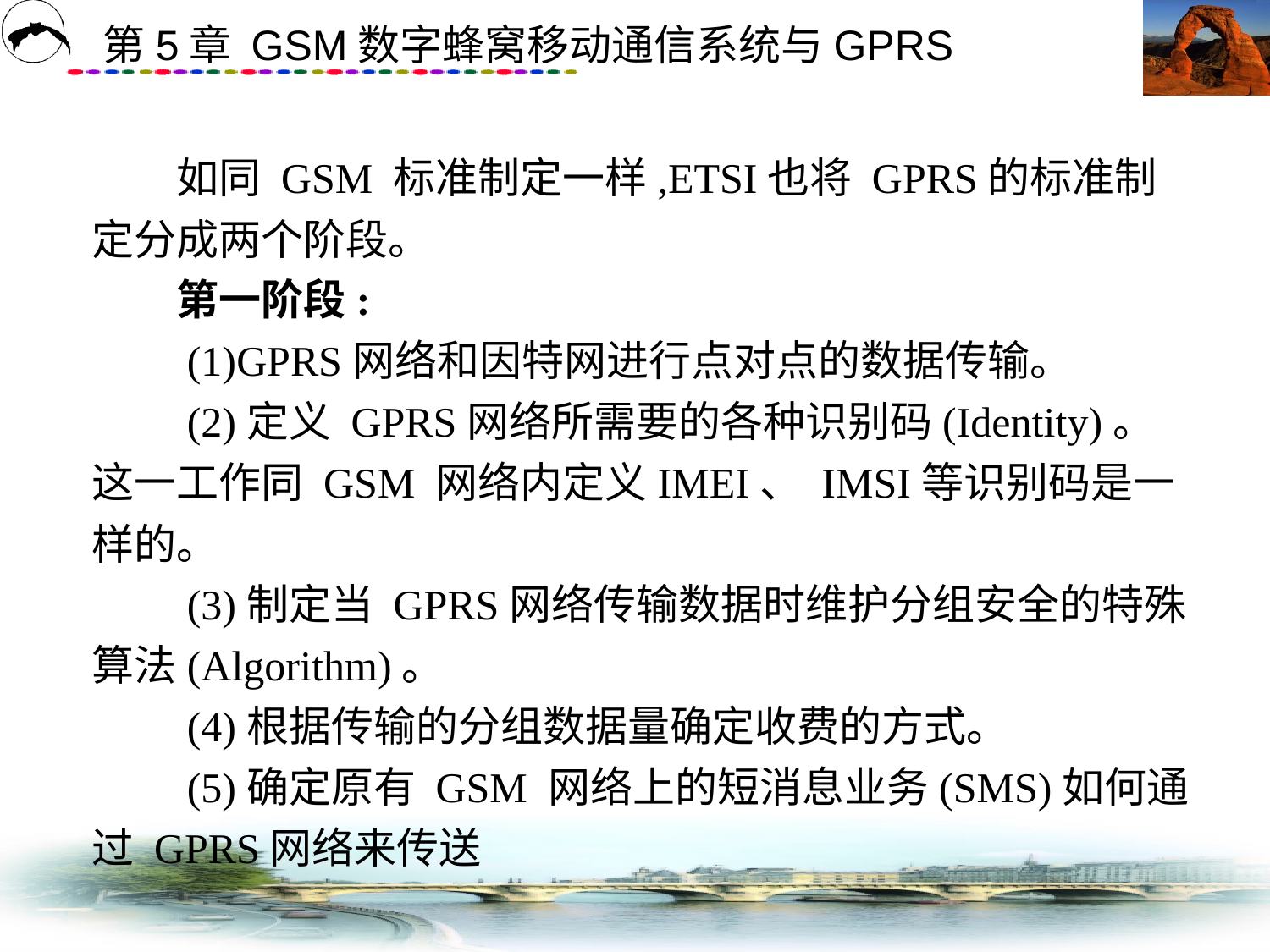

# 如同 GSM 标准制定一样,ETSI也将 GPRS的标准制定分成两个阶段。 　　第一阶段: 　　(1)GPRS网络和因特网进行点对点的数据传输。 　　(2)定义 GPRS网络所需要的各种识别码(Identity)。这一工作同 GSM 网络内定义IMEI、 IMSI等识别码是一样的。 　　(3)制定当 GPRS网络传输数据时维护分组安全的特殊算法(Algorithm)。 　　(4)根据传输的分组数据量确定收费的方式。 　　(5)确定原有 GSM 网络上的短消息业务(SMS)如何通过 GPRS网络来传送